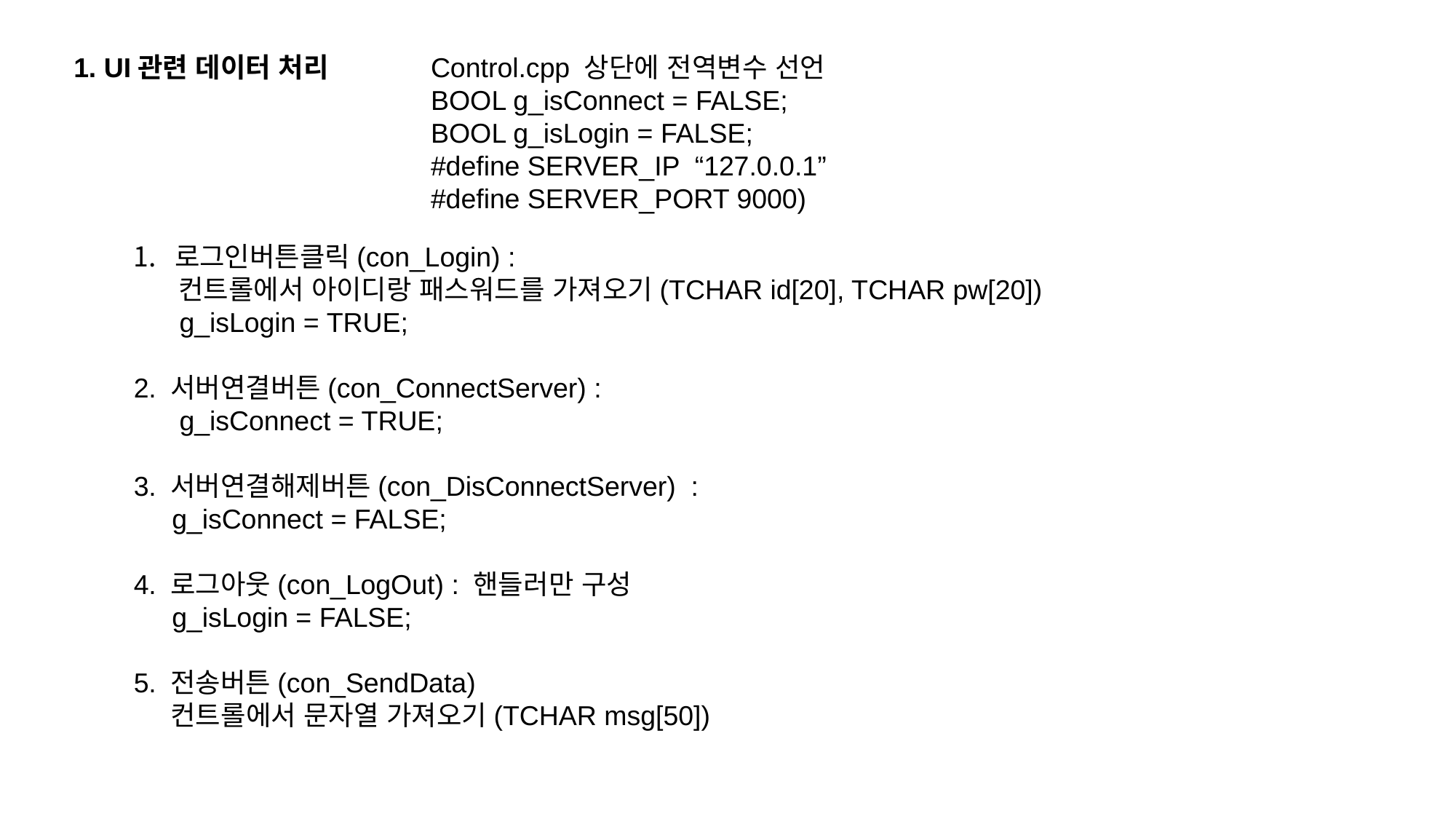

1. UI관련 데이터 처리
Control.cpp 상단에 전역변수 선언
BOOL g_isConnect = FALSE;
BOOL g_isLogin = FALSE;
#define SERVER_IP  “127.0.0.1”
#define SERVER_PORT 9000)

로그인버튼클릭(con_Login) :
     컨트롤에서 아이디랑 패스워드를 가져오기(TCHAR id[20], TCHAR pw[20])
      g_isLogin = TRUE;

2. 서버연결버튼(con_ConnectServer) :
      g_isConnect = TRUE;

3. 서버연결해제버튼(con_DisConnectServer)  :
     g_isConnect = FALSE;

4. 로그아웃(con_LogOut) : 핸들러만 구성
     g_isLogin = FALSE;

5. 전송버튼(con_SendData)
    컨트롤에서 문자열 가져오기(TCHAR msg[50])